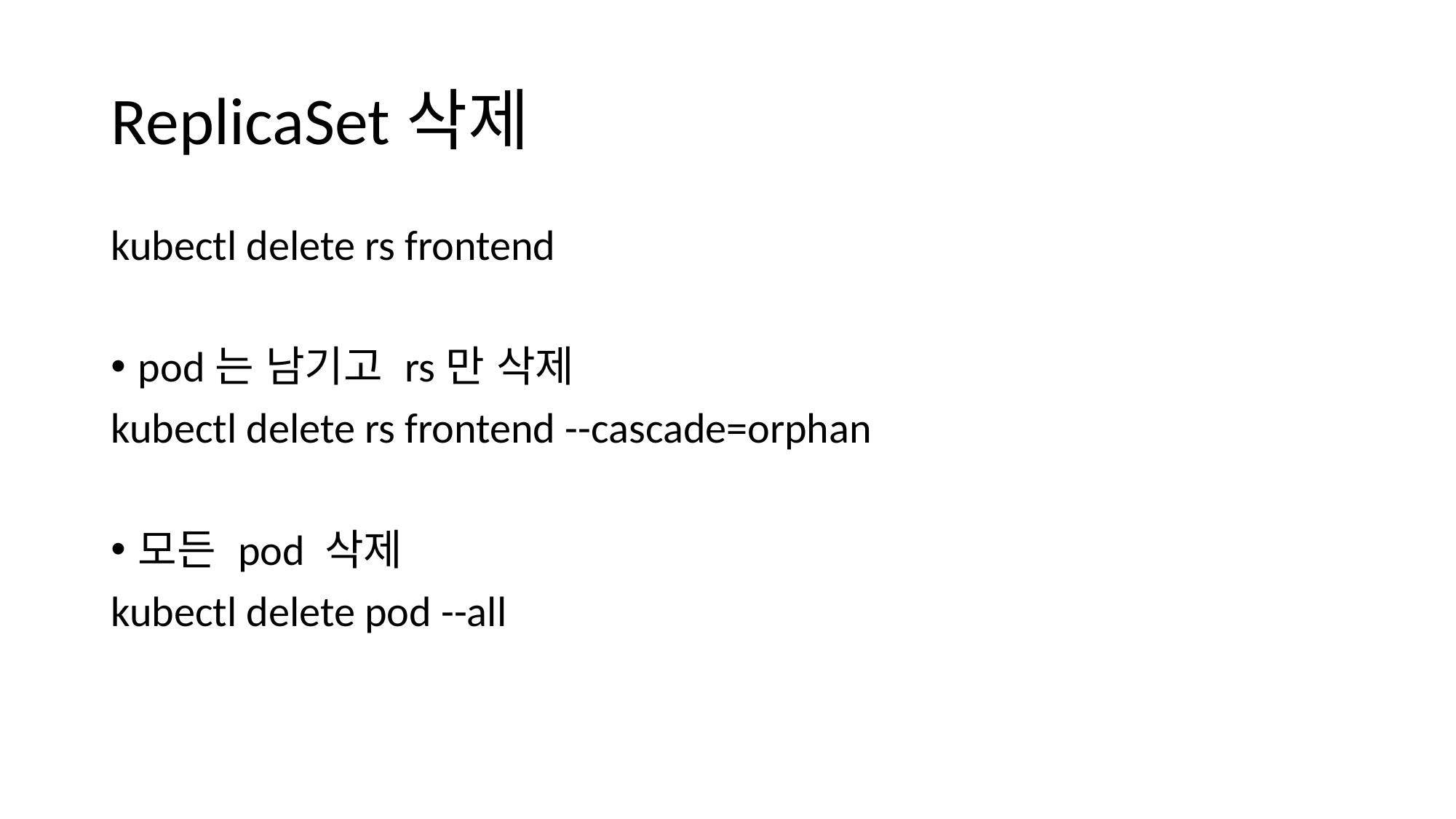

# ReplicaSet삭제
kubectl delete rs frontend

pod는 남기고 rs만 삭제
kubectl delete rs frontend --cascade=orphan

모든 pod 삭제
kubectl delete pod --all